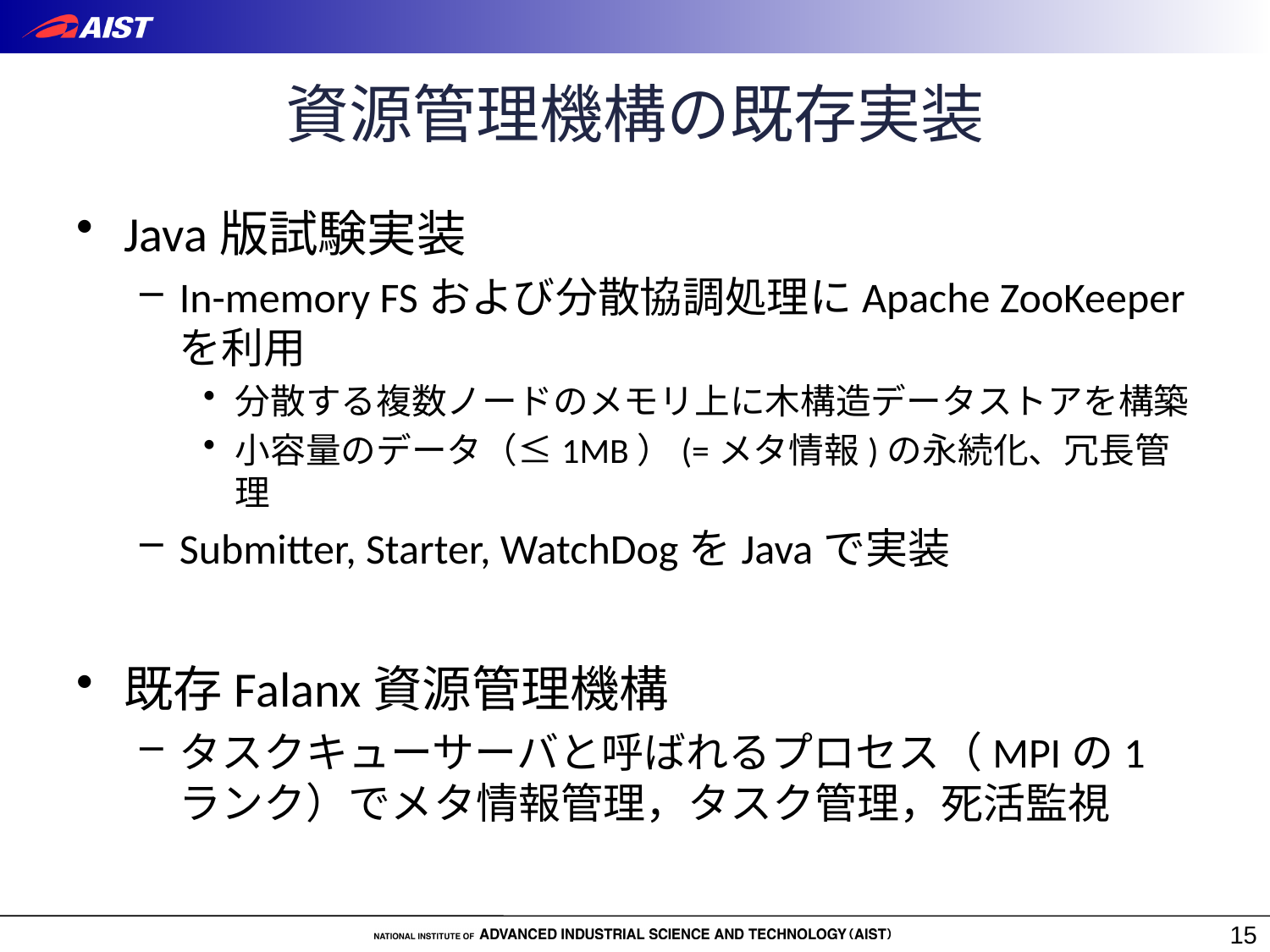

# 資源管理機構の既存実装
Java版試験実装
In-memory FSおよび分散協調処理にApache ZooKeeperを利用
分散する複数ノードのメモリ上に木構造データストアを構築
小容量のデータ（≤1MB）(=メタ情報)の永続化、冗長管理
Submitter, Starter, WatchDogをJavaで実装

既存Falanx資源管理機構
タスクキューサーバと呼ばれるプロセス（MPIの1ランク）でメタ情報管理，タスク管理，死活監視
15